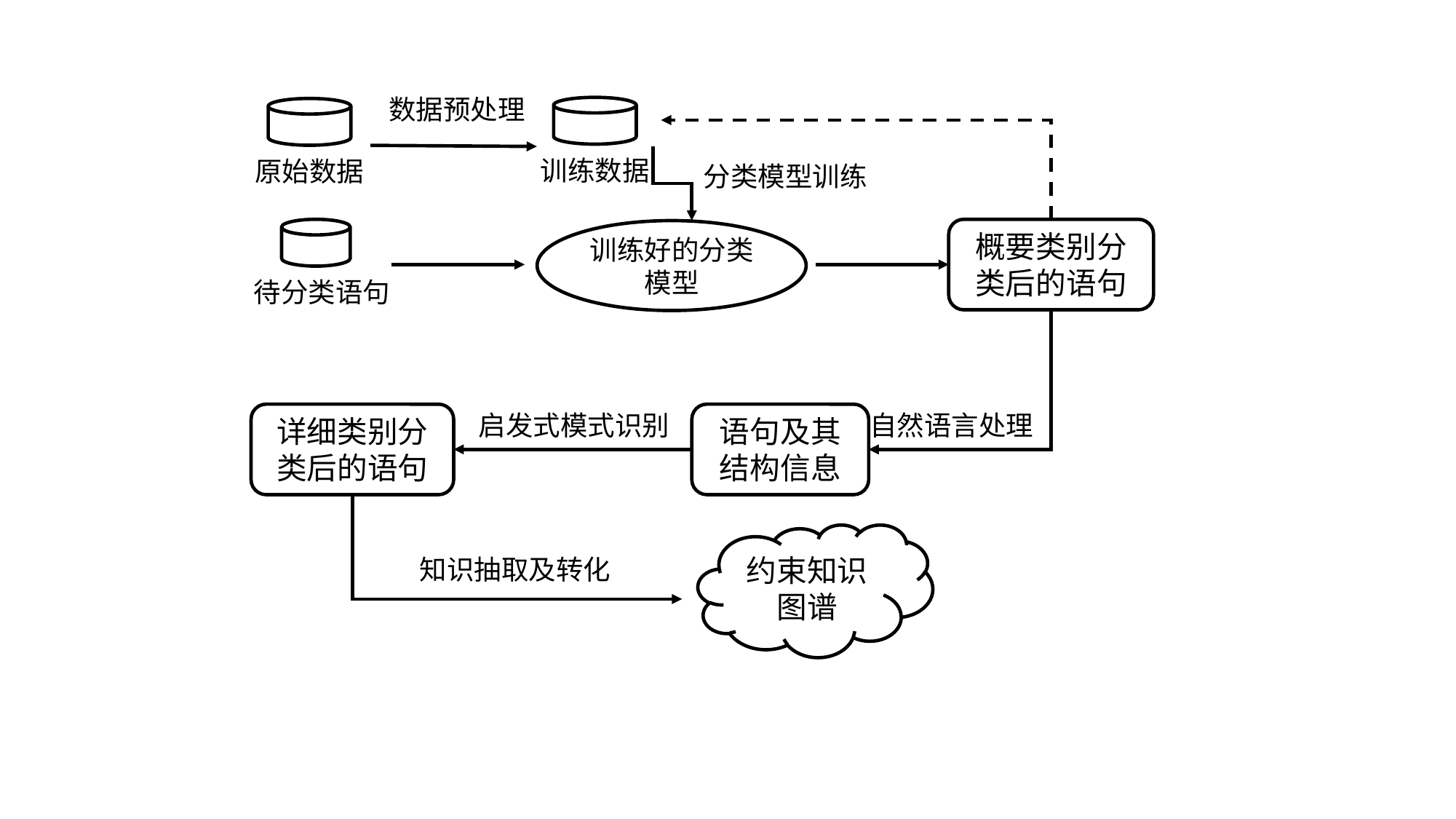

数据预处理

训练数据
原始数据
分类模型训练
概要类别分类后的语句

训练好的分类模型
待分类语句
启发式模式识别
自然语言处理
详细类别分类后的语句
语句及其结构信息
约束知识图谱
知识抽取及转化